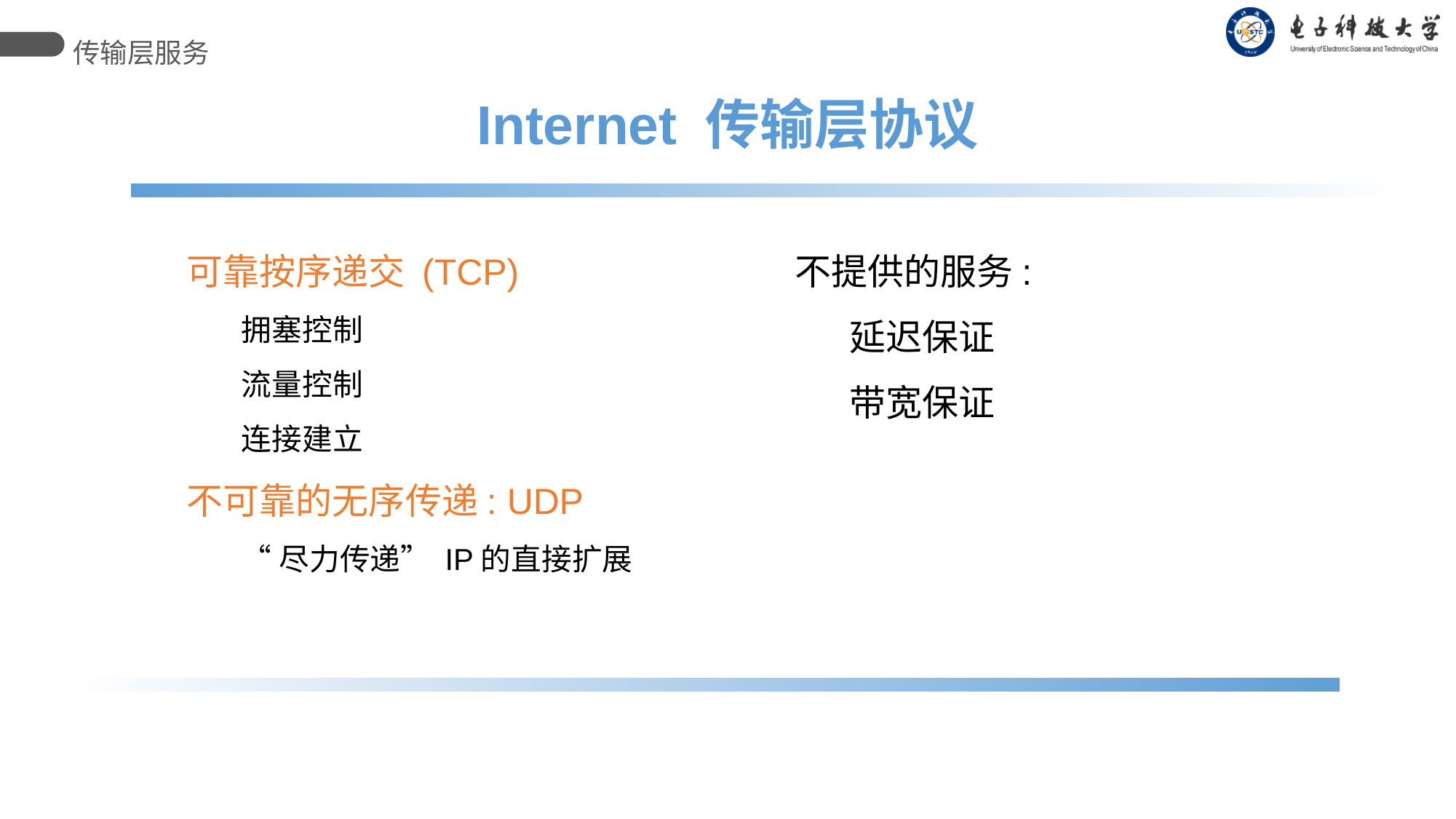

传输层服务

Internet 传输层协议

可靠按序递交 (TCP)
拥塞控制
流量控制
连接建立
不可靠的无序传递: UDP
“尽力传递” IP的直接扩展

不提供的服务:
延迟保证
带宽保证